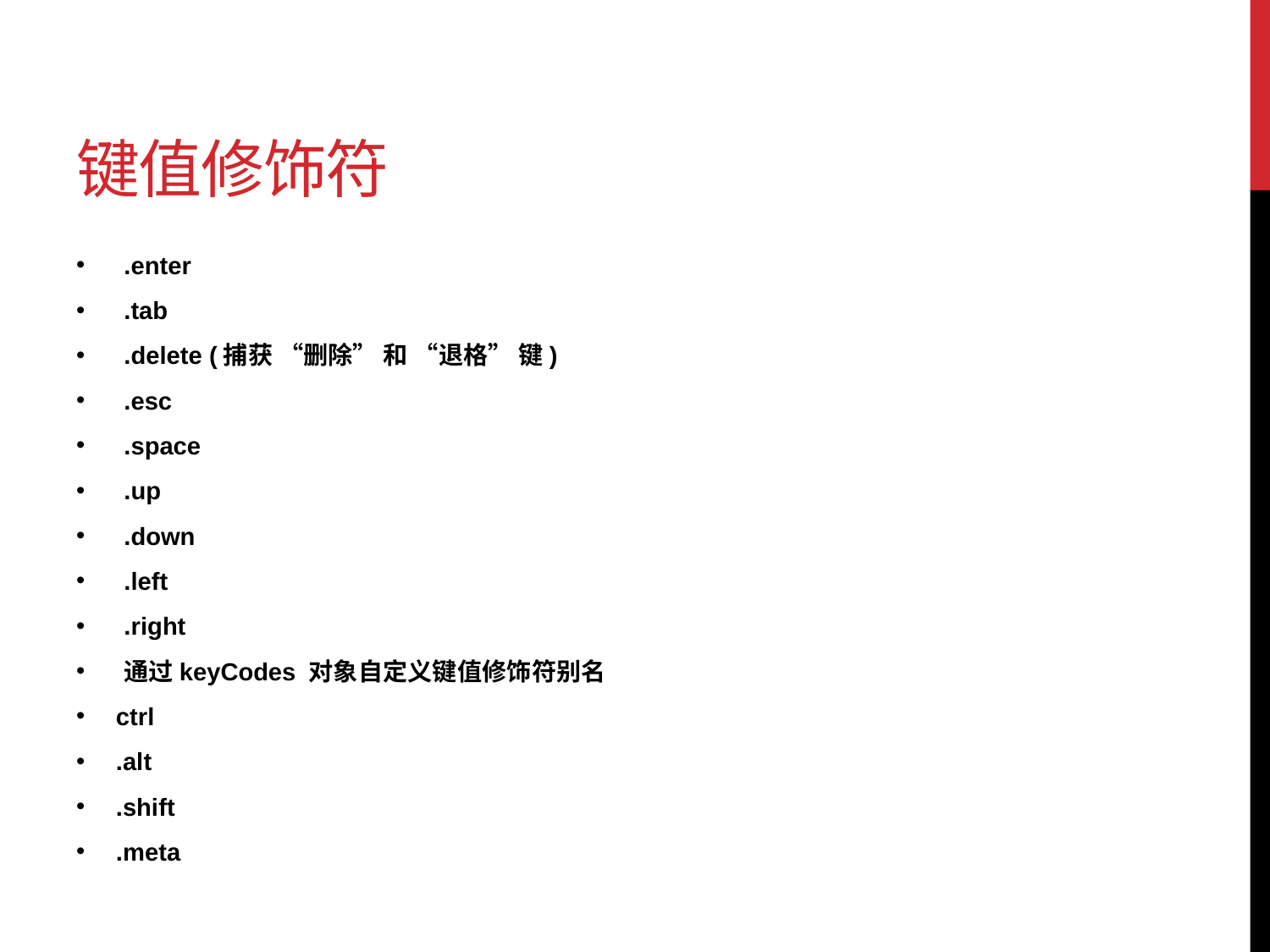

# 键值修饰符
.enter
.tab
.delete (捕获 “删除” 和 “退格” 键)
.esc
.space
.up
.down
.left
.right
通过keyCodes 对象自定义键值修饰符别名
ctrl
.alt
.shift
.meta